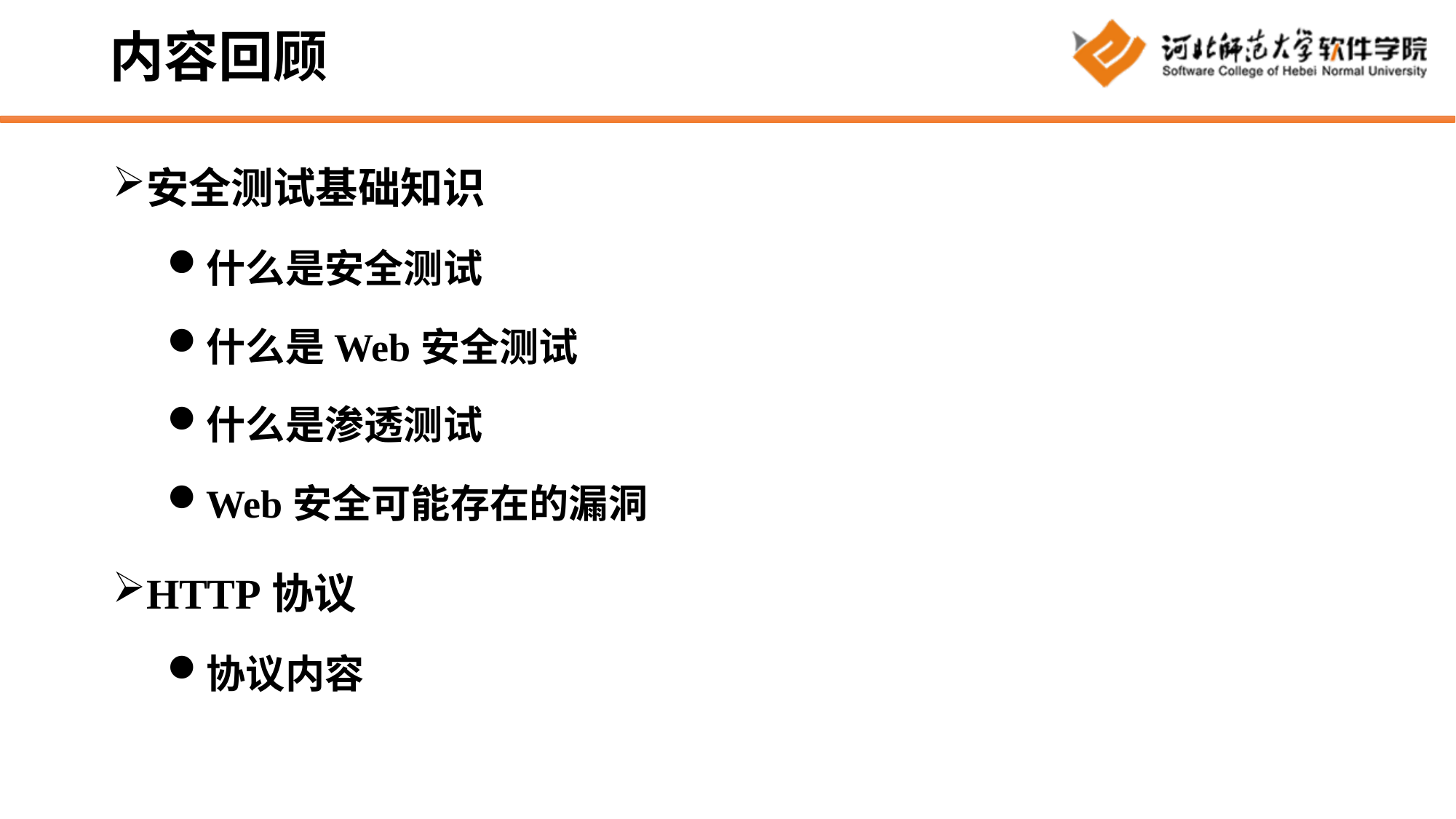

# 内容回顾
安全测试基础知识
什么是安全测试
什么是Web安全测试
什么是渗透测试
Web安全可能存在的漏洞
HTTP协议
协议内容